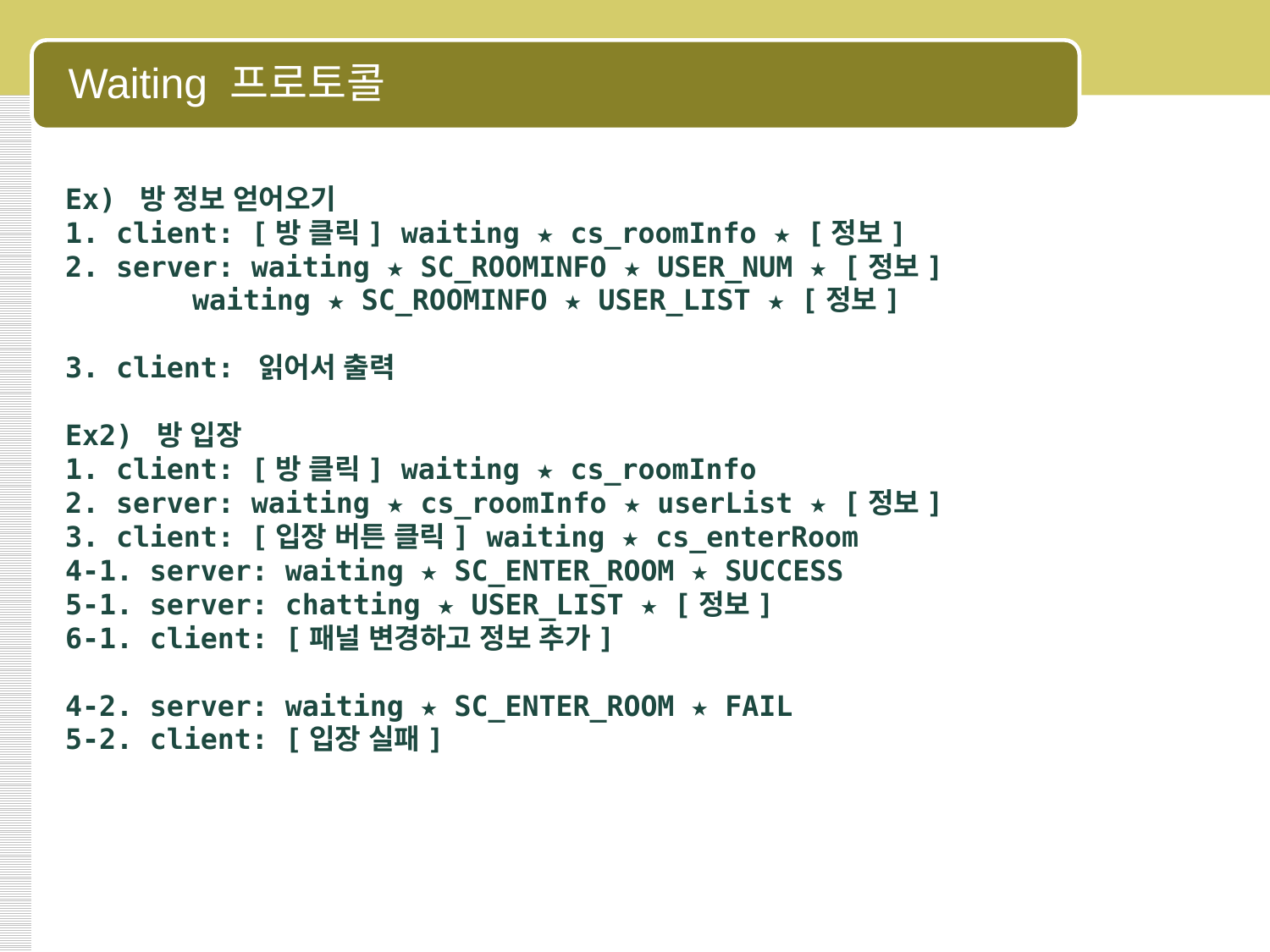

# Waiting 프로토콜
Ex) 방 정보 얻어오기
1. client: [방 클릭] waiting ★ cs_roomInfo ★ [정보]
2. server: waiting ★ SC_ROOMINFO ★ USER_NUM ★ [정보]
	waiting ★ SC_ROOMINFO ★ USER_LIST ★ [정보]

3. client: 읽어서 출력

Ex2) 방 입장
1. client: [방 클릭] waiting ★ cs_roomInfo
2. server: waiting ★ cs_roomInfo ★ userList ★ [정보]
3. client: [입장 버튼 클릭] waiting ★ cs_enterRoom
4-1. server: waiting ★ SC_ENTER_ROOM ★ SUCCESS
5-1. server: chatting ★ USER_LIST ★ [정보]
6-1. client: [패널 변경하고 정보 추가]

4-2. server: waiting ★ SC_ENTER_ROOM ★ FAIL
5-2. client: [입장 실패]